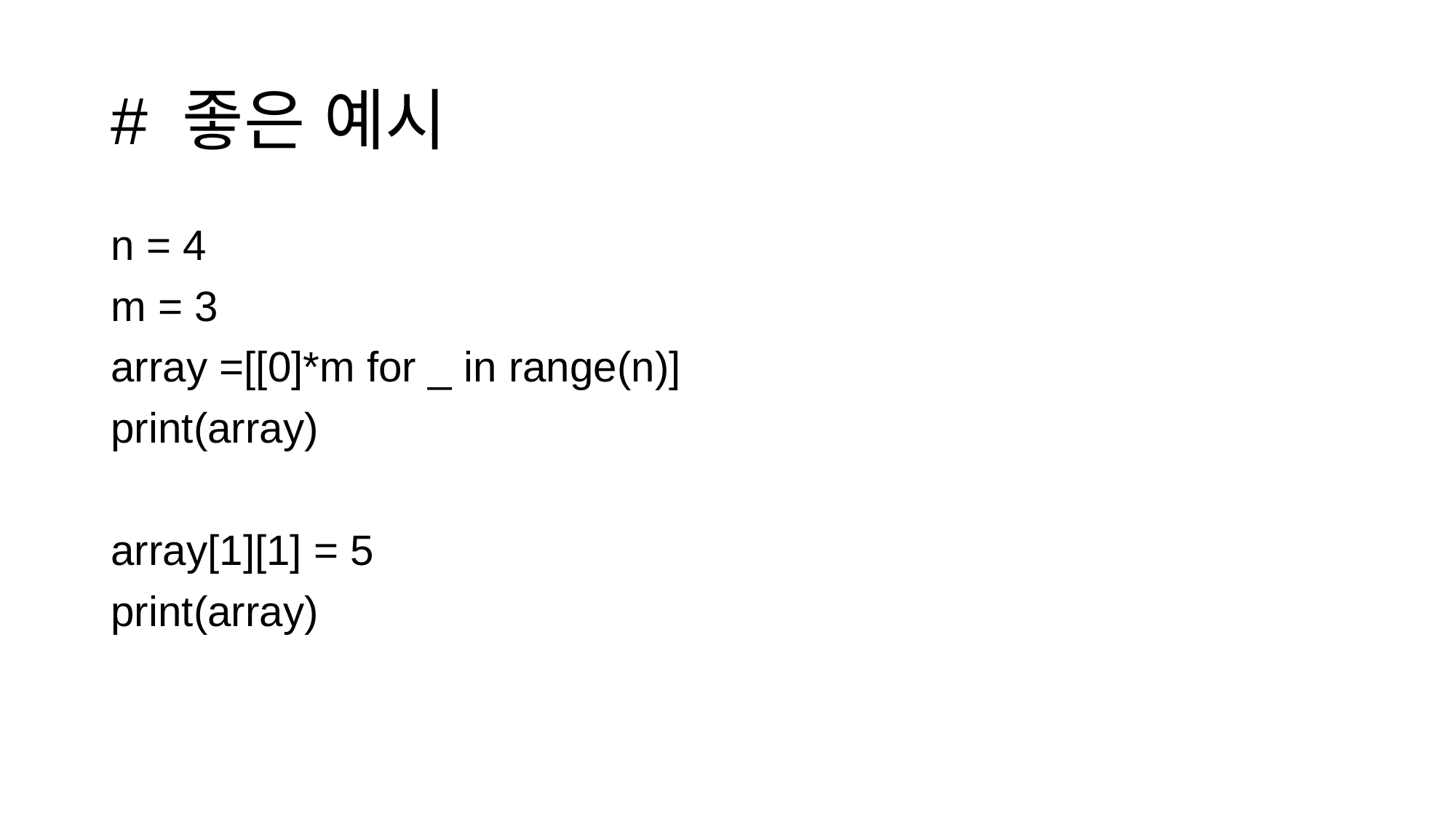

# # 좋은 예시
n = 4
m = 3
array =[[0]*m for _ in range(n)]
print(array)

array[1][1] = 5
print(array)